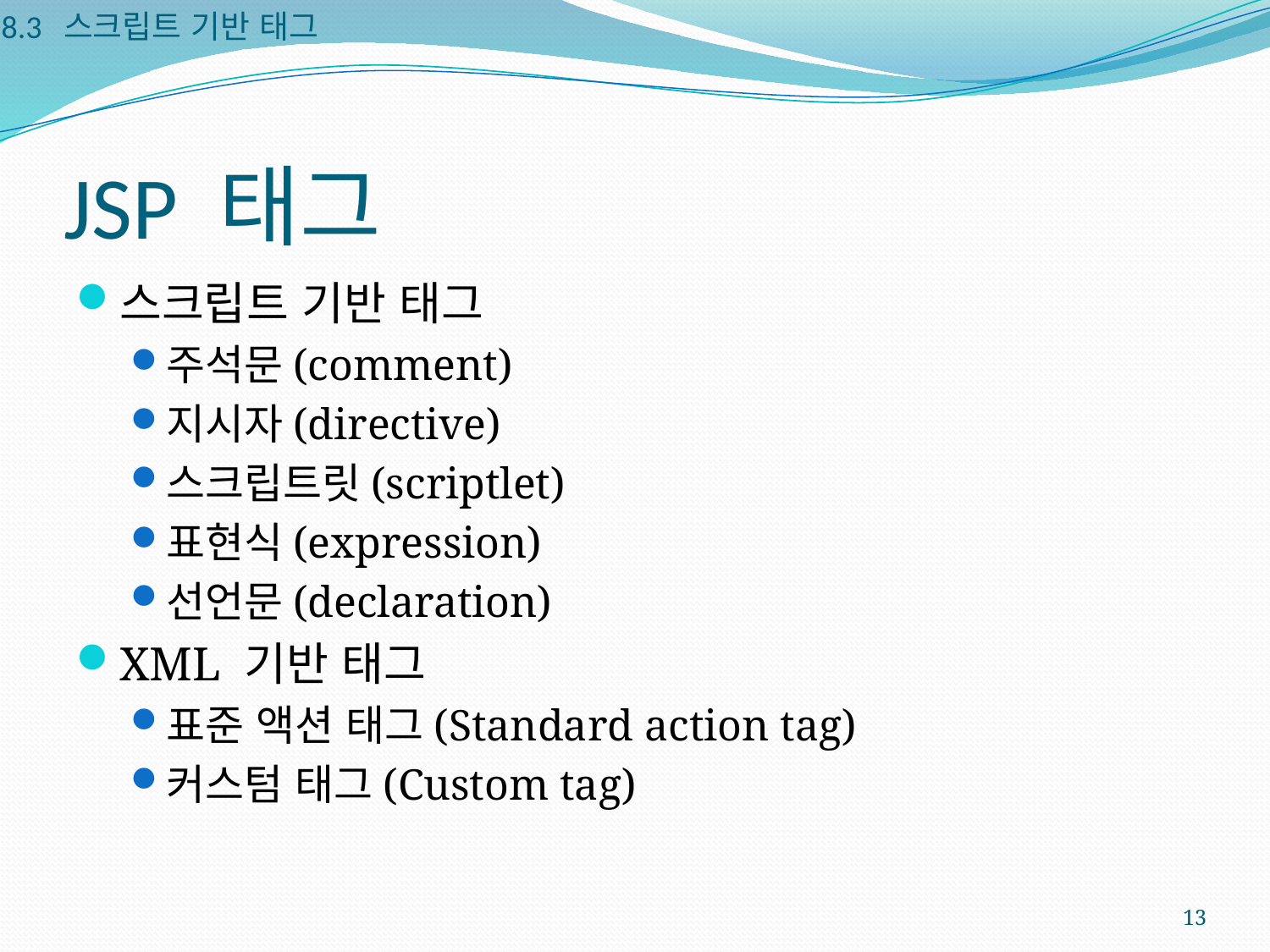

8.3  스크립트 기반 태그
# JSP 태그
스크립트 기반 태그
주석문(comment)
지시자(directive)
스크립트릿(scriptlet)
표현식(expression)
선언문(declaration)
XML 기반 태그
표준 액션 태그(Standard action tag)
커스텀 태그(Custom tag)
13